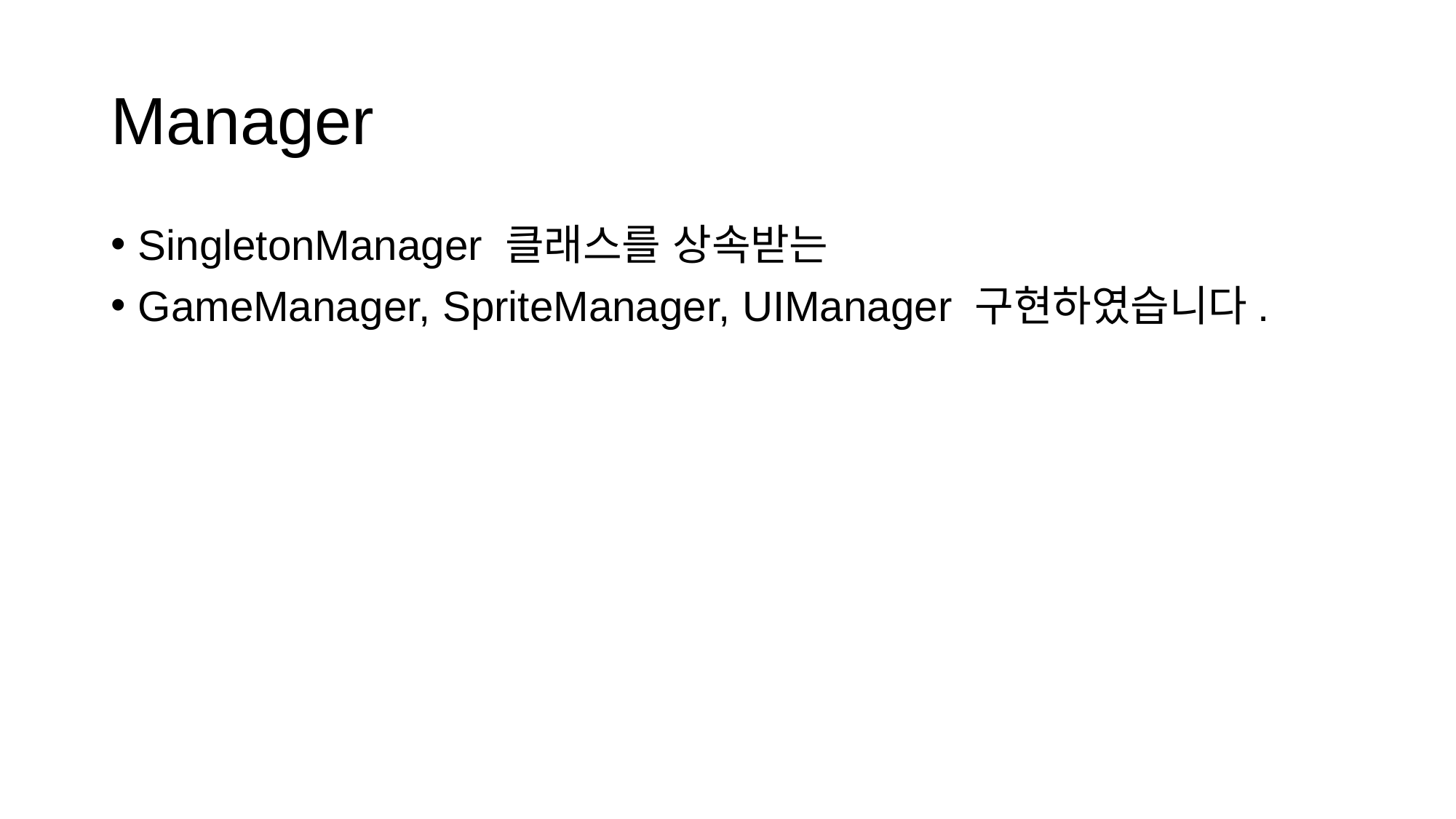

# Manager
SingletonManager 클래스를 상속받는
GameManager, SpriteManager, UIManager 구현하였습니다.